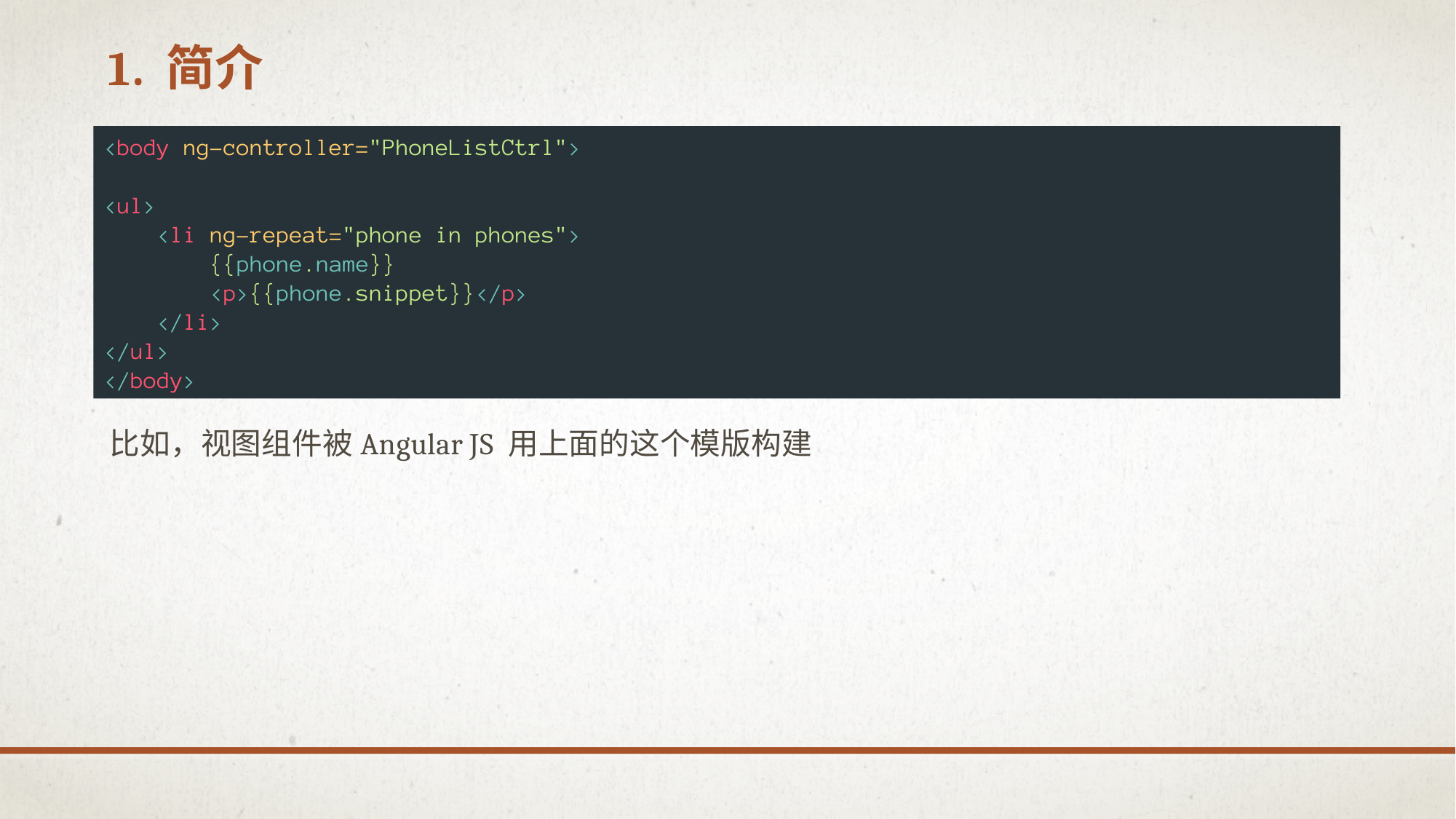

# 1. 简介
<body ng-controller="PhoneListCtrl">
<ul>
    <li ng-repeat="phone in phones">
        {{phone.name}}
        <p>{{phone.snippet}}</p>
    </li>
</ul>
</body>
比如，视图组件被Angular JS 用上面的这个模版构建